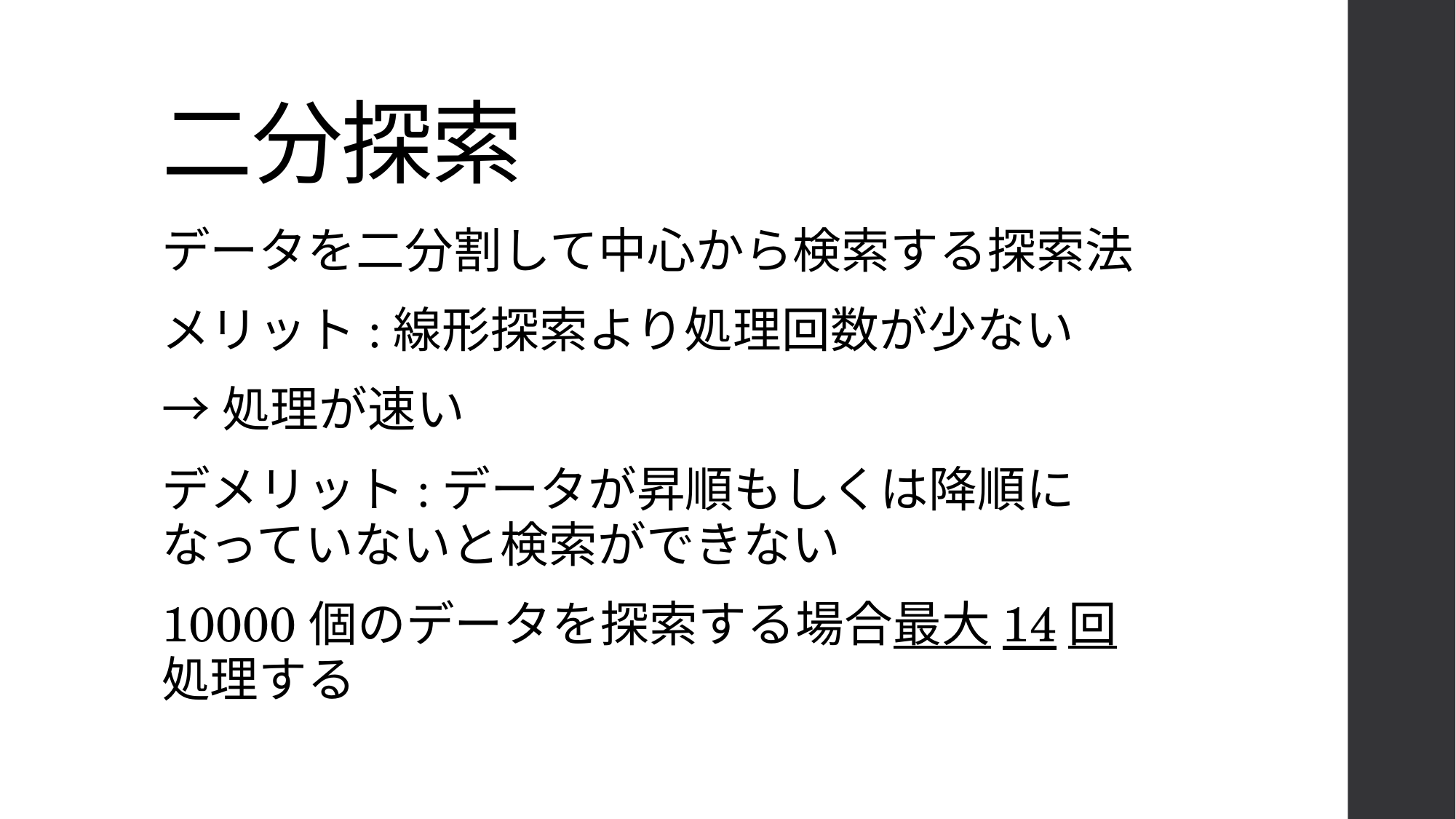

# 二分探索
データを二分割して中心から検索する探索法
メリット:線形探索より処理回数が少ない
→処理が速い
デメリット:データが昇順もしくは降順になっていないと検索ができない
10000個のデータを探索する場合最大14回処理する